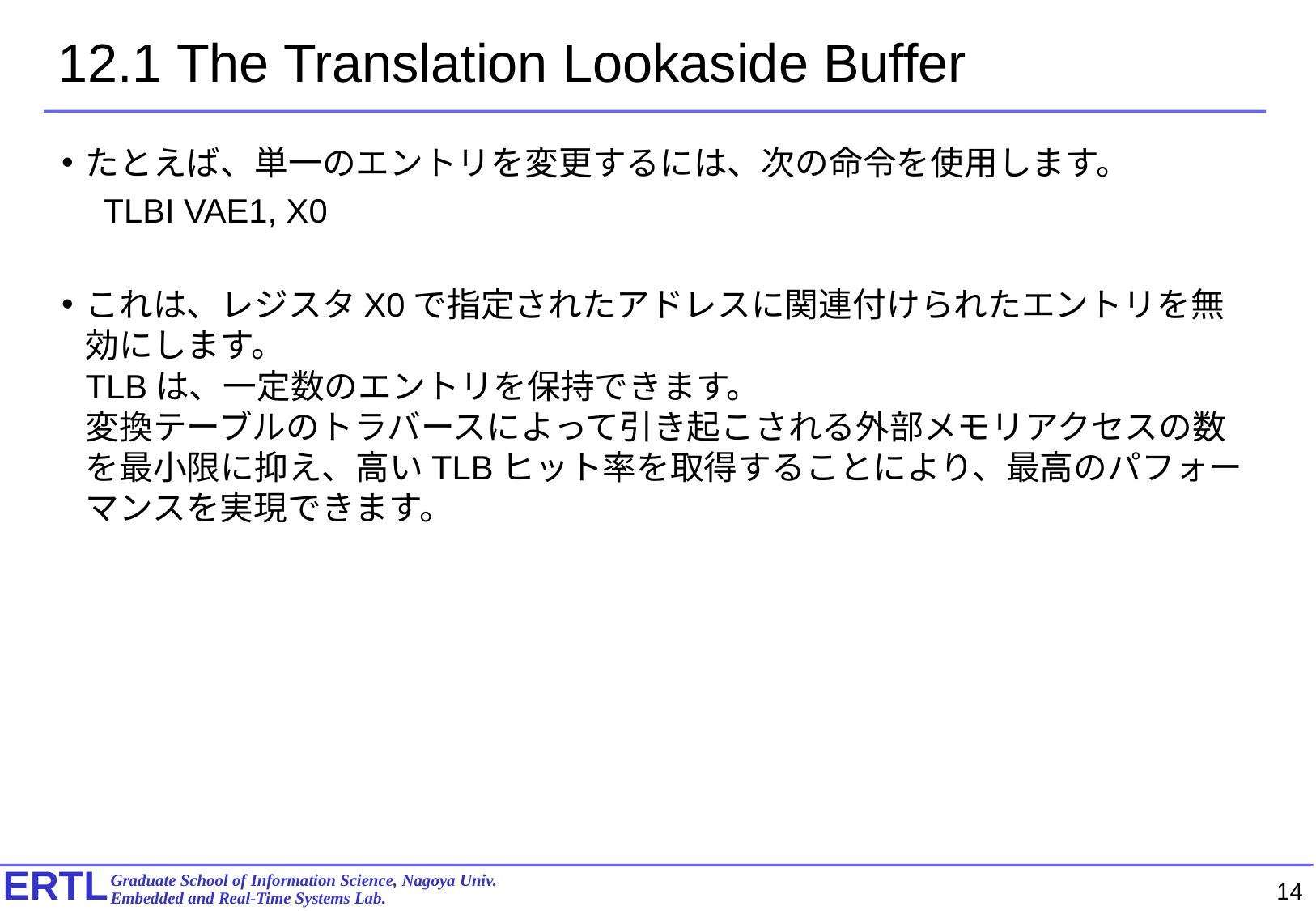

# 12.1 The Translation Lookaside Buffer
たとえば、単一のエントリを変更するには、次の命令を使用します。
　TLBI VAE1, X0

これは、レジスタX0で指定されたアドレスに関連付けられたエントリを無効にします。
TLBは、一定数のエントリを保持できます。
変換テーブルのトラバースによって引き起こされる外部メモリアクセスの数を最小限に抑え、高いTLBヒット率を取得することにより、最高のパフォーマンスを実現できます。
14